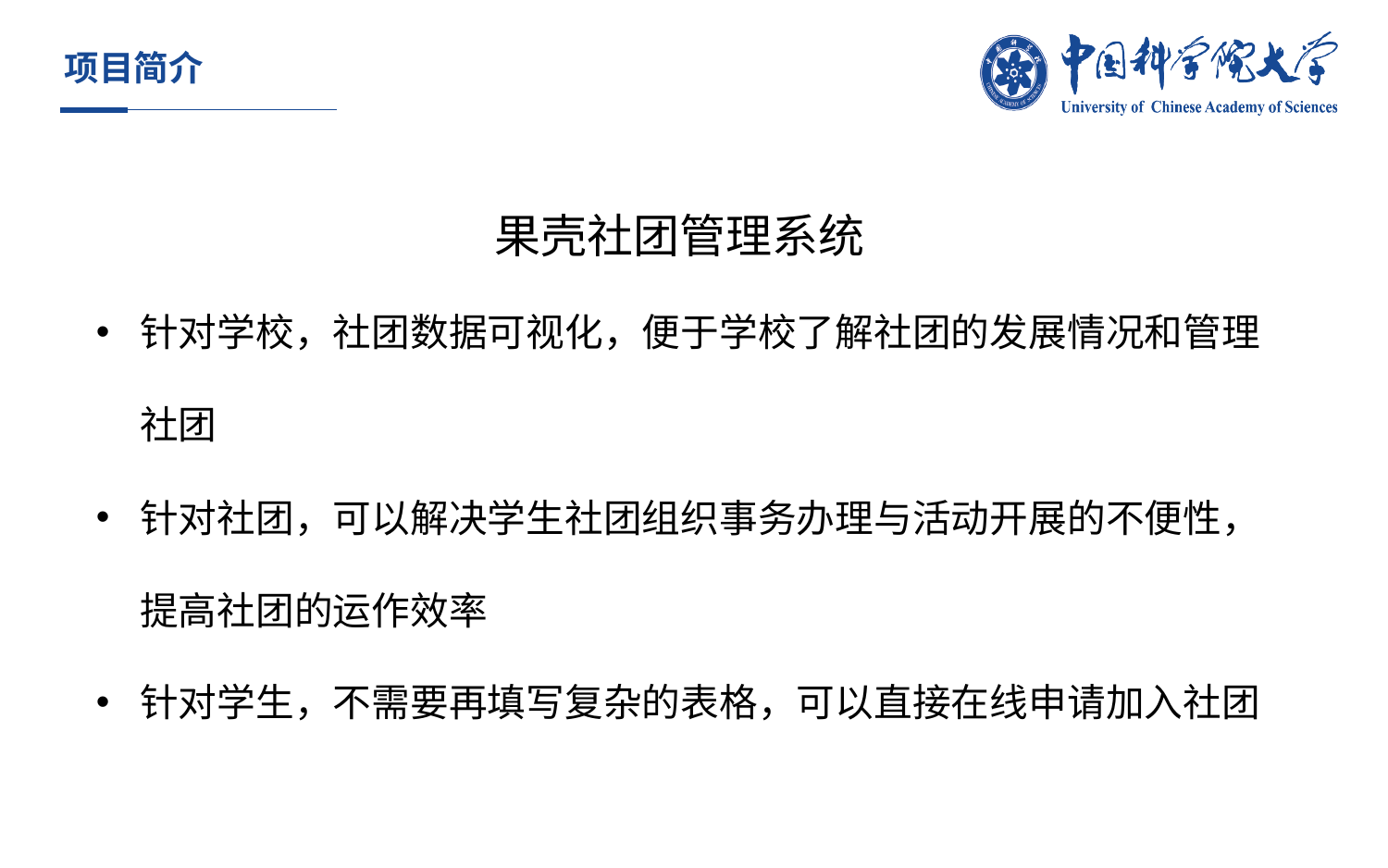

# 项目简介
果壳社团管理系统
针对学校，社团数据可视化，便于学校了解社团的发展情况和管理社团
针对社团，可以解决学生社团组织事务办理与活动开展的不便性，提高社团的运作效率
针对学生，不需要再填写复杂的表格，可以直接在线申请加入社团